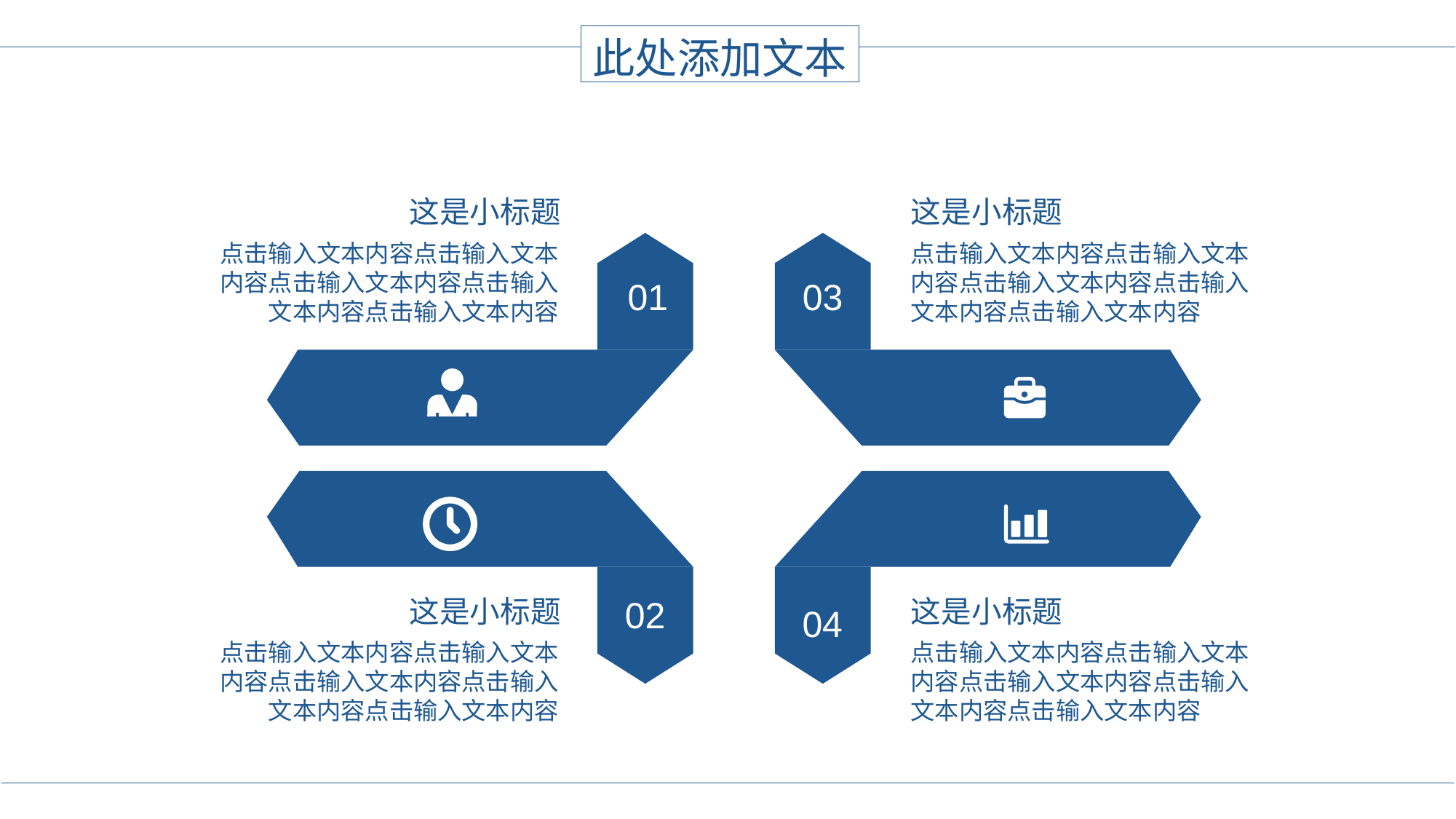

此处添加文本
这是小标题
这是小标题
点击输入文本内容点击输入文本内容点击输入文本内容点击输入文本内容点击输入文本内容
点击输入文本内容点击输入文本内容点击输入文本内容点击输入文本内容点击输入文本内容

01
03

这是小标题
02
这是小标题
04
点击输入文本内容点击输入文本内容点击输入文本内容点击输入文本内容点击输入文本内容
点击输入文本内容点击输入文本内容点击输入文本内容点击输入文本内容点击输入文本内容